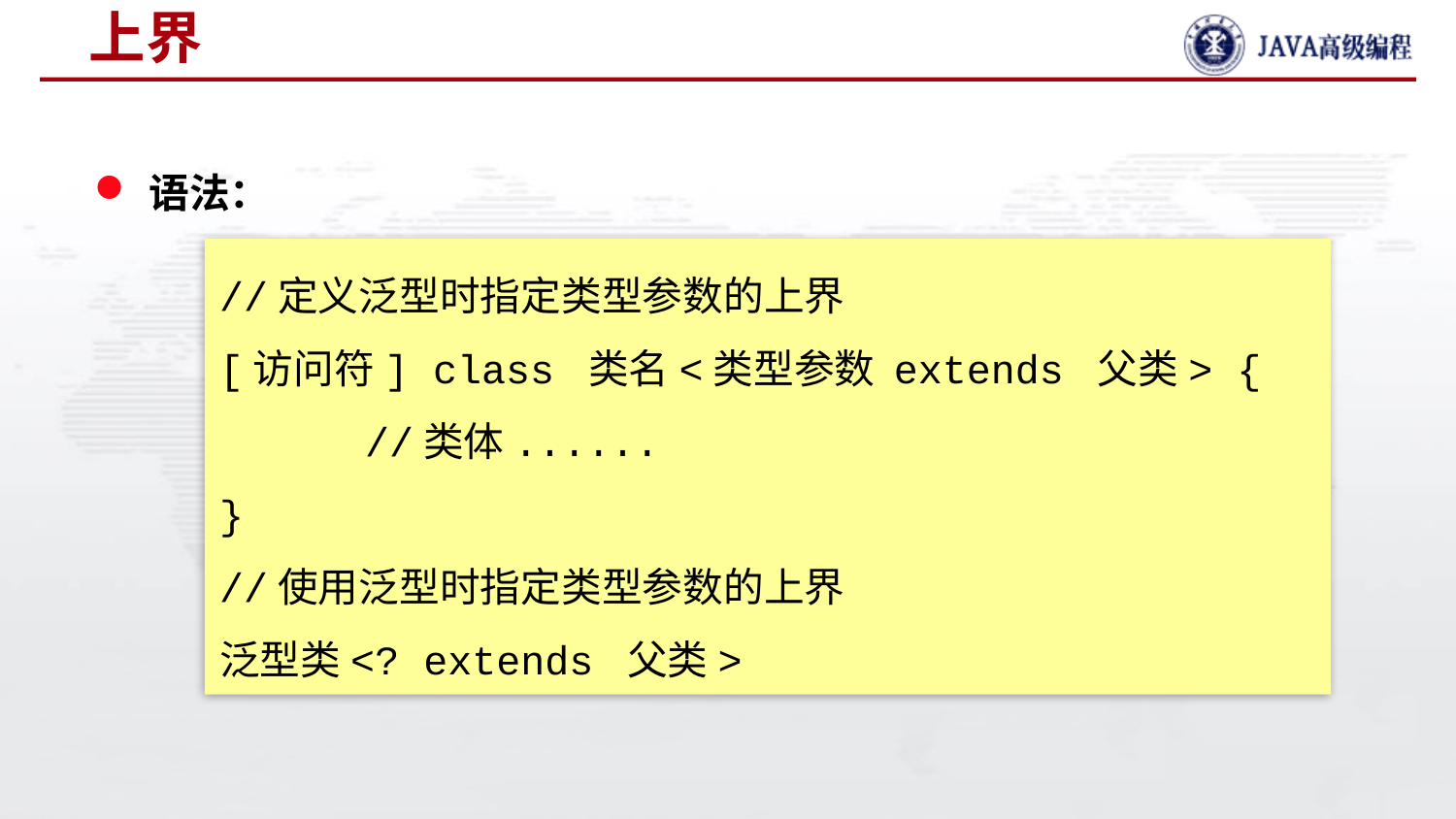

# 上界
语法：

//定义泛型时指定类型参数的上界
[访问符] class 类名<类型参数 extends 父类> {
	//类体......
}
//使用泛型时指定类型参数的上界
泛型类<? extends 父类>